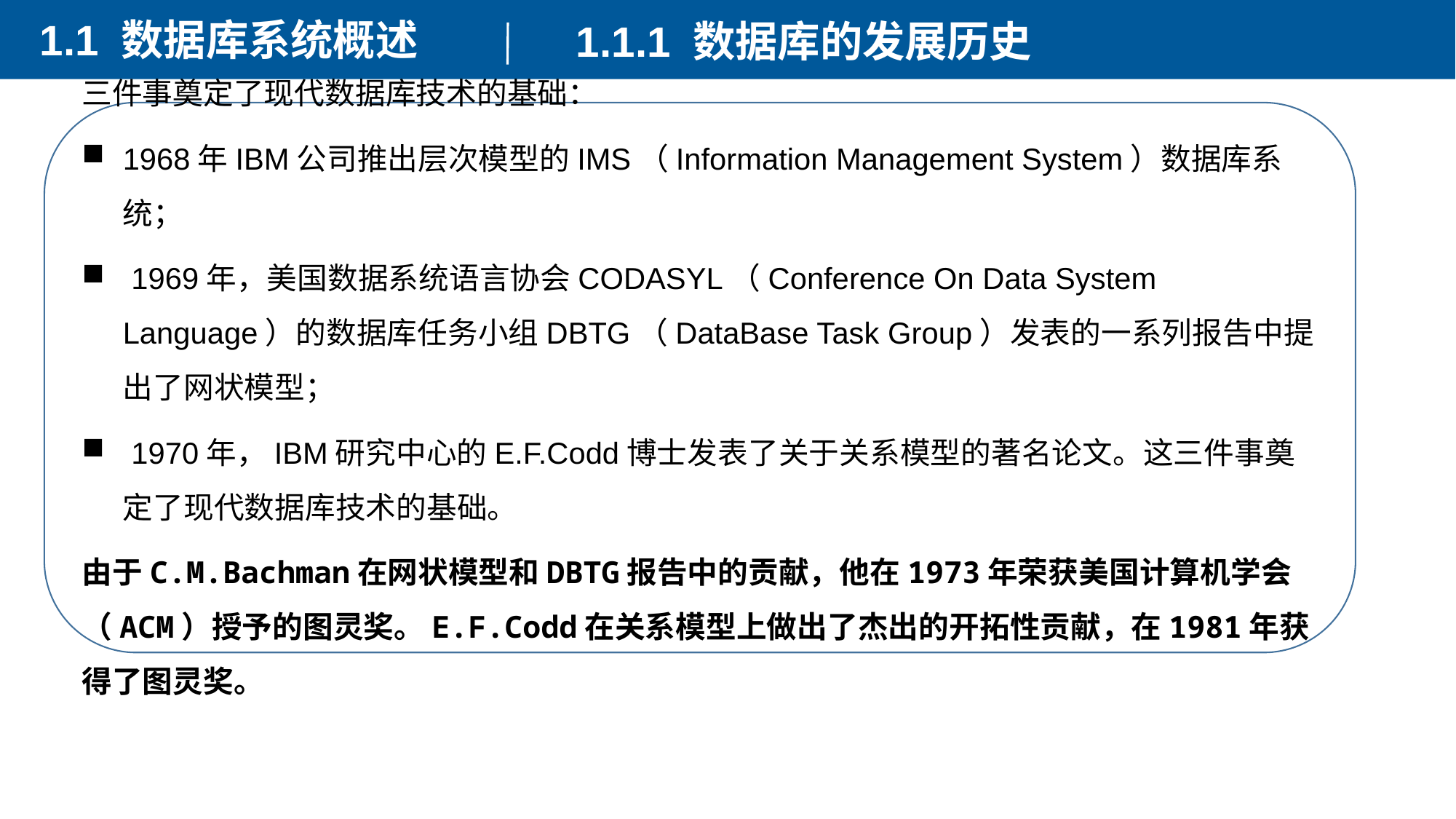

1.1 数据库系统概述
1.1.1 数据库的发展历史
三件事奠定了现代数据库技术的基础：
1968年IBM公司推出层次模型的IMS（Information Management System）数据库系统；
 1969年，美国数据系统语言协会CODASYL（Conference On Data System Language）的数据库任务小组DBTG（DataBase Task Group）发表的一系列报告中提出了网状模型；
 1970年，IBM研究中心的E.F.Codd博士发表了关于关系模型的著名论文。这三件事奠定了现代数据库技术的基础。
由于C.M.Bachman在网状模型和DBTG报告中的贡献，他在1973年荣获美国计算机学会（ACM）授予的图灵奖。E.F.Codd在关系模型上做出了杰出的开拓性贡献，在1981年获得了图灵奖。